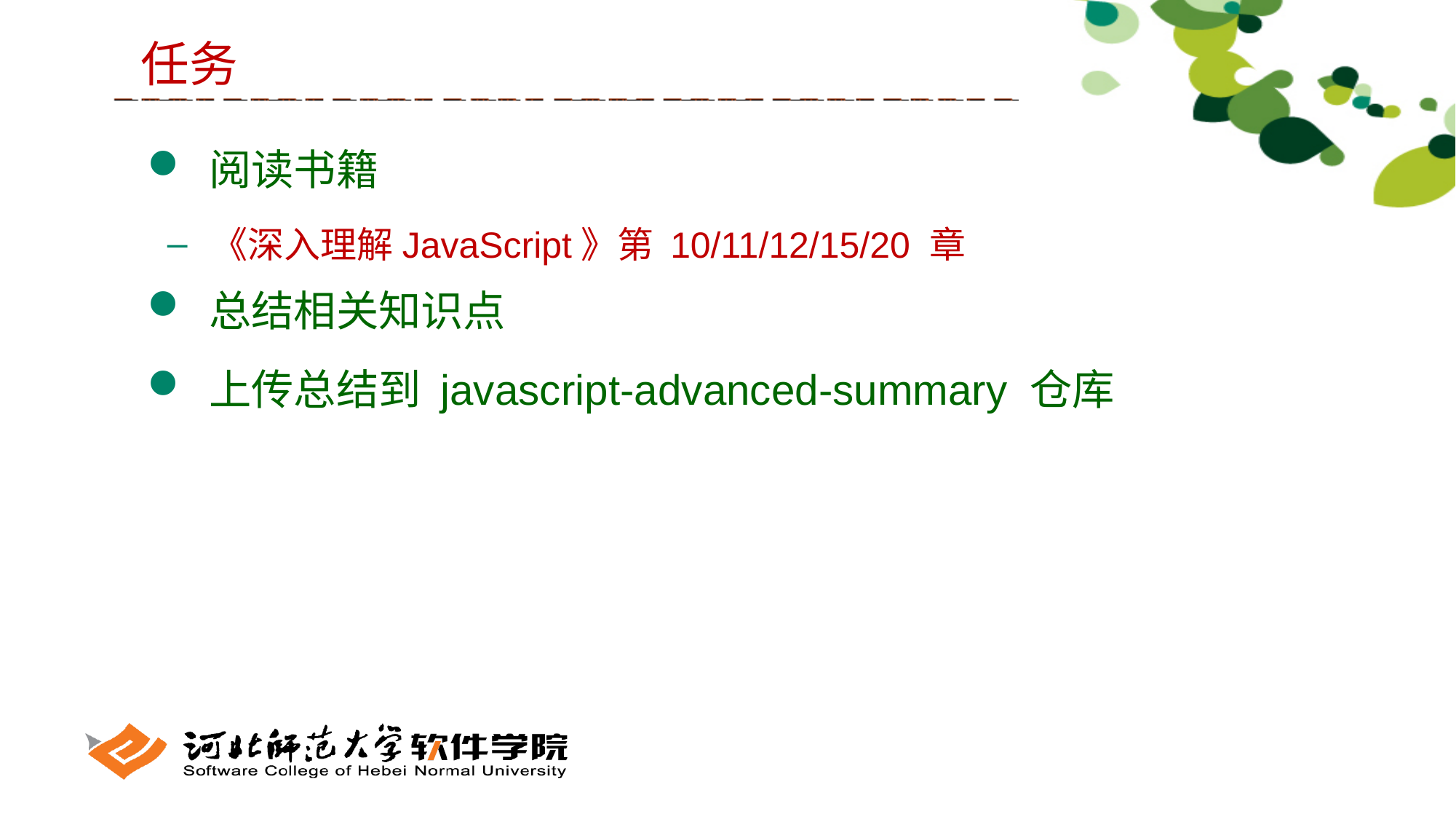

任务
 阅读书籍
 《深入理解JavaScript》第 10/11/12/15/20 章
 总结相关知识点
 上传总结到 javascript-advanced-summary 仓库